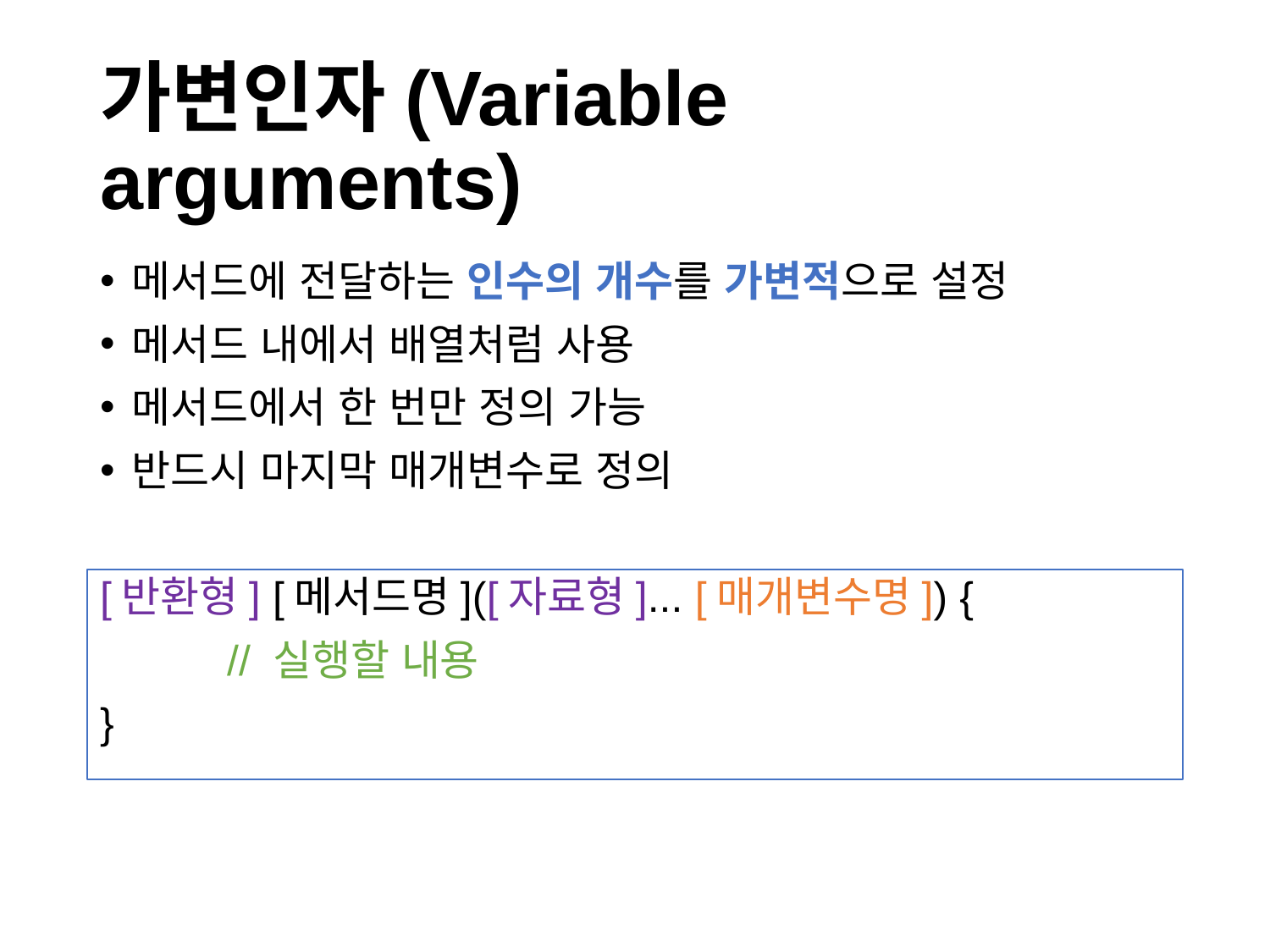

# 가변인자(Variable arguments)
메서드에 전달하는 인수의 개수를 가변적으로 설정
메서드 내에서 배열처럼 사용
메서드에서 한 번만 정의 가능
반드시 마지막 매개변수로 정의
[반환형] [메서드명]([자료형]... [매개변수명]) {
	// 실행할 내용
}